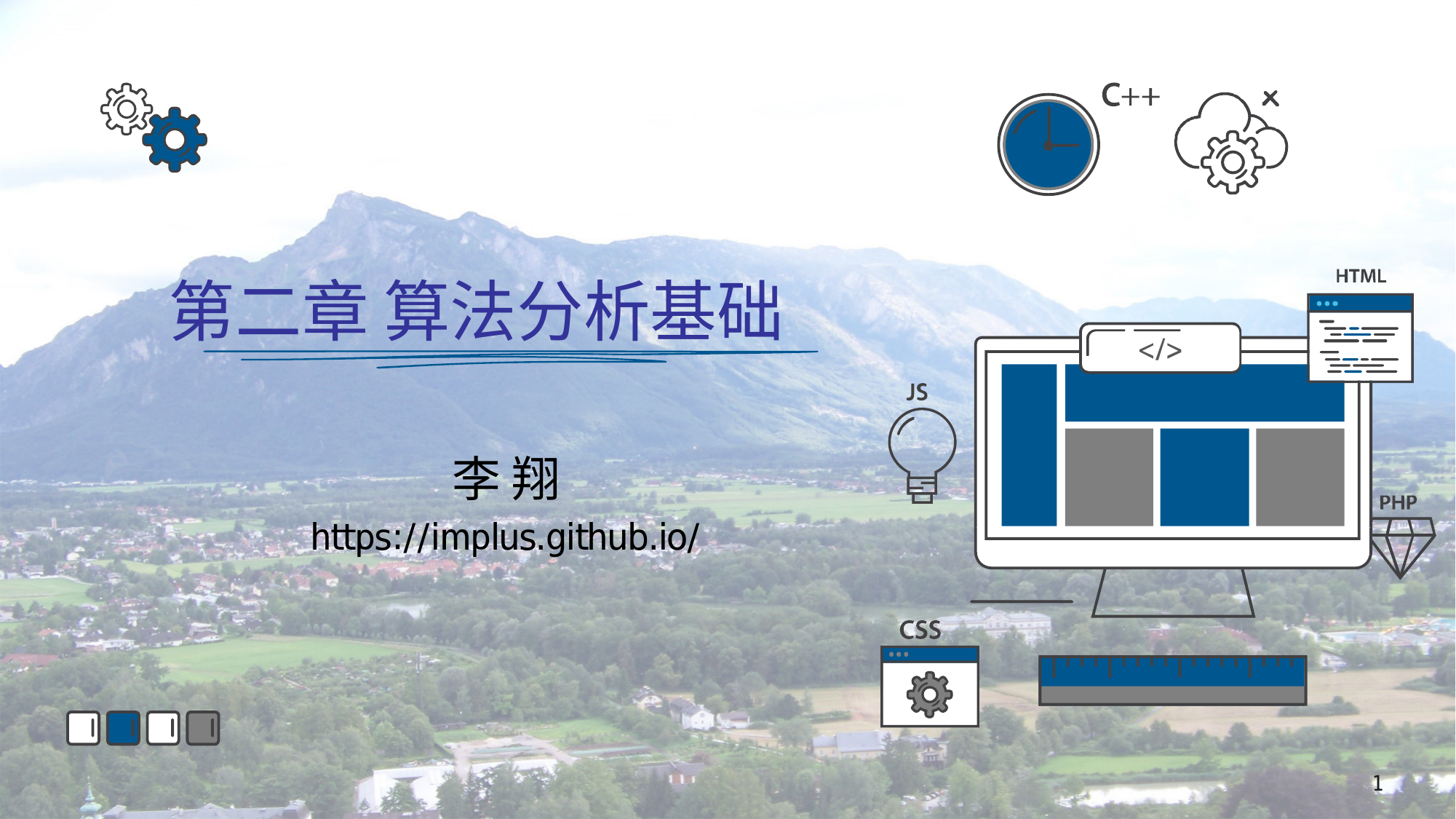

# 第二章 算法分析基础

李 翔
https://implus.github.io/

1